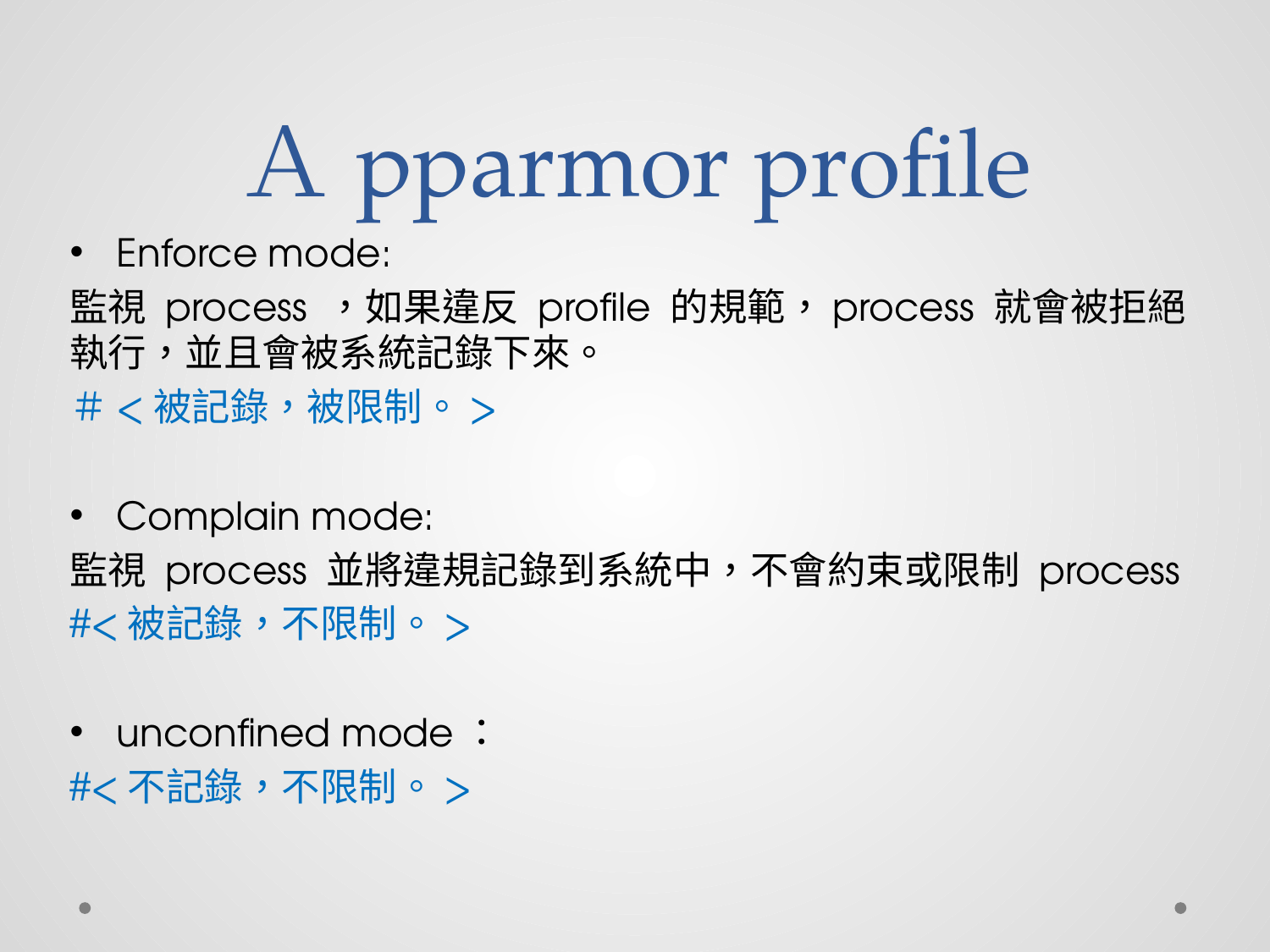

# Ａpparmor profile
Enforce mode:
監視 process ，如果違反 profile 的規範，process 就會被拒絕執行，並且會被系統記錄下來。
＃<被記錄，被限制。>

Complain mode:
監視 process 並將違規記錄到系統中，不會約束或限制 process
#<被記錄，不限制。>

unconfined mode：
#<不記錄，不限制。>